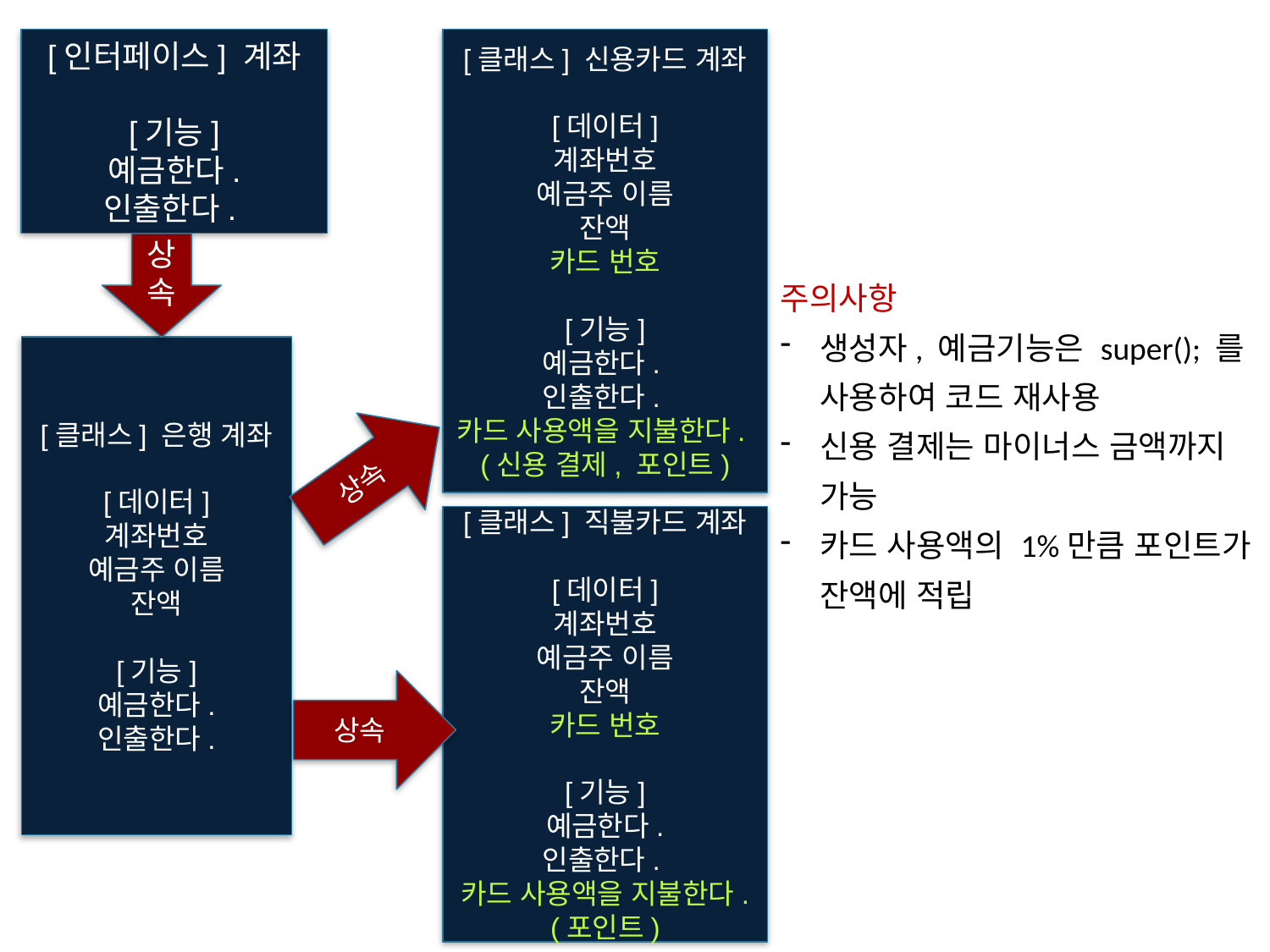

[인터페이스] 계좌

[기능]
예금한다.
인출한다.
[클래스] 신용카드 계좌

[데이터]
계좌번호
예금주 이름
잔액
카드 번호

[기능]
예금한다.
인출한다.
카드 사용액을 지불한다.
(신용 결제, 포인트)
상속
주의사항
생성자, 예금기능은 super(); 를 사용하여 코드 재사용
신용 결제는 마이너스 금액까지 가능
카드 사용액의 1%만큼 포인트가 잔액에 적립

[클래스] 은행 계좌

[데이터]
계좌번호
예금주 이름
잔액

[기능]
예금한다.
인출한다.
상속
[클래스] 직불카드 계좌

[데이터]
계좌번호
예금주 이름
잔액
카드 번호

[기능]
예금한다.
인출한다.
카드 사용액을 지불한다. (포인트)
상속